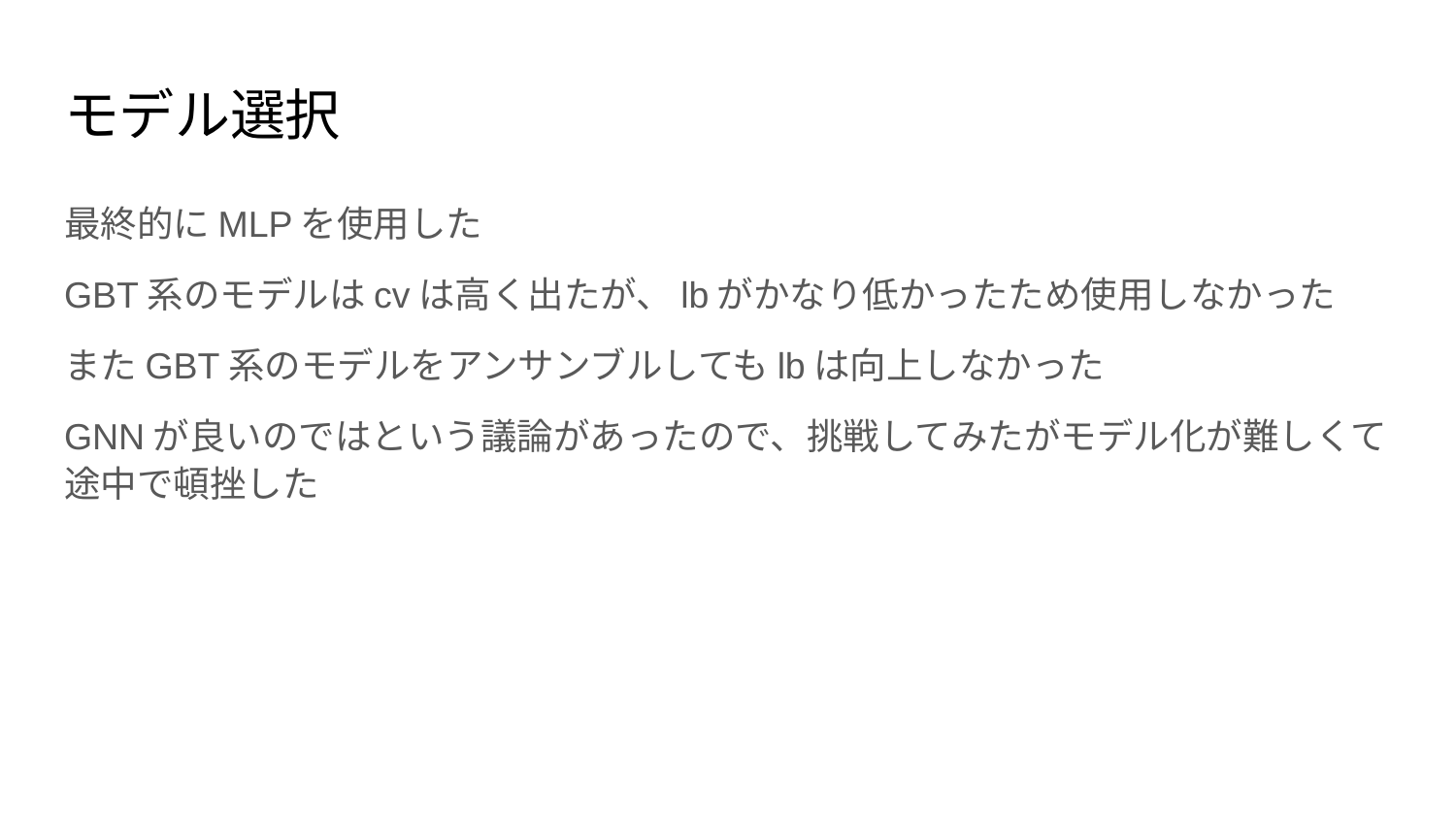

# モデル選択
最終的にMLPを使用した
GBT系のモデルはcvは高く出たが、lbがかなり低かったため使用しなかった
またGBT系のモデルをアンサンブルしてもlbは向上しなかった
GNNが良いのではという議論があったので、挑戦してみたがモデル化が難しくて途中で頓挫した